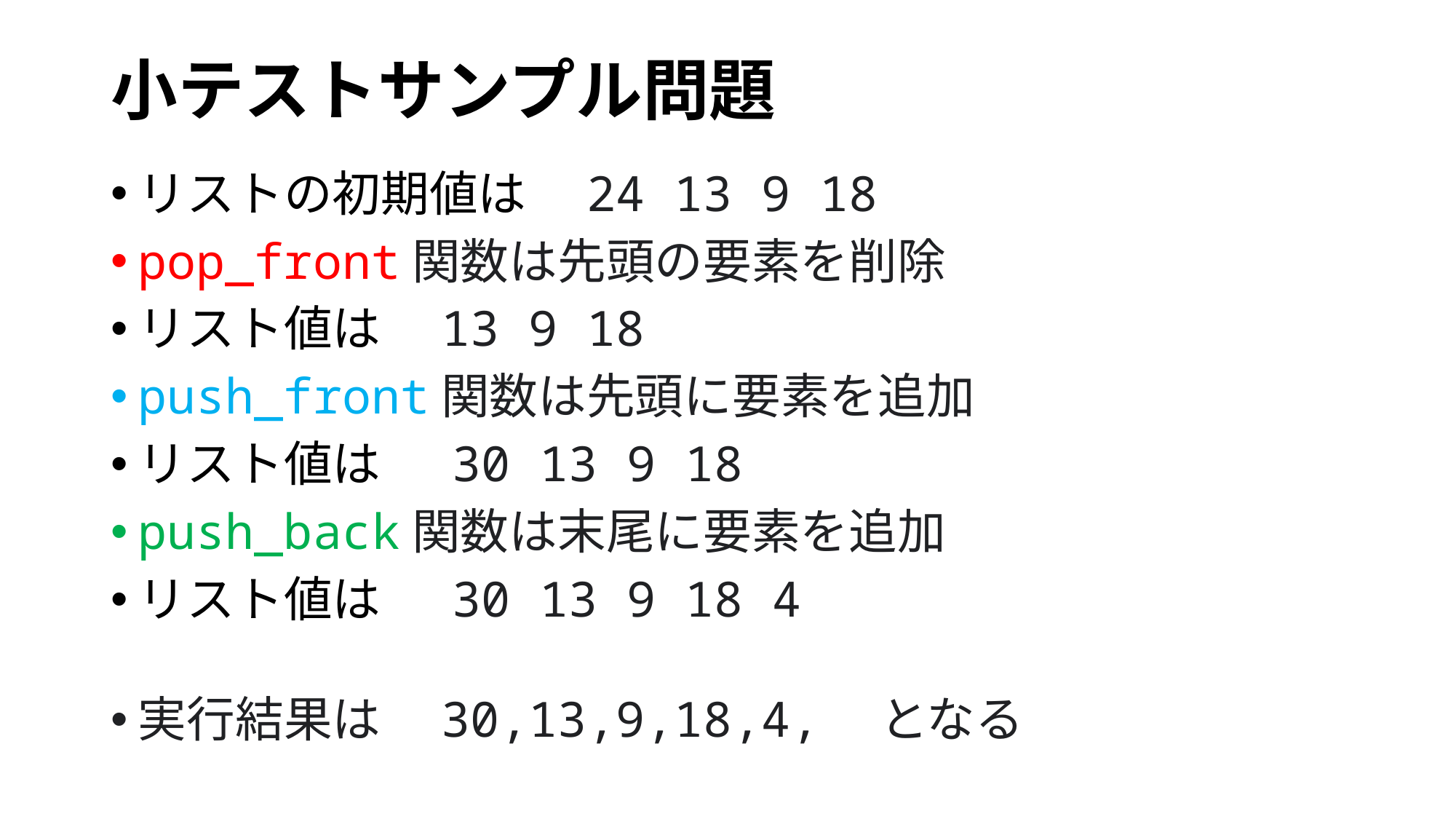

# 小テストサンプル問題
リストの初期値は　24 13 9 18
pop_front関数は先頭の要素を削除
リスト値は　13 9 18
push_front関数は先頭に要素を追加
リスト値は　 30 13 9 18
push_back関数は末尾に要素を追加
リスト値は　 30 13 9 18 4
実行結果は　30,13,9,18,4,　となる